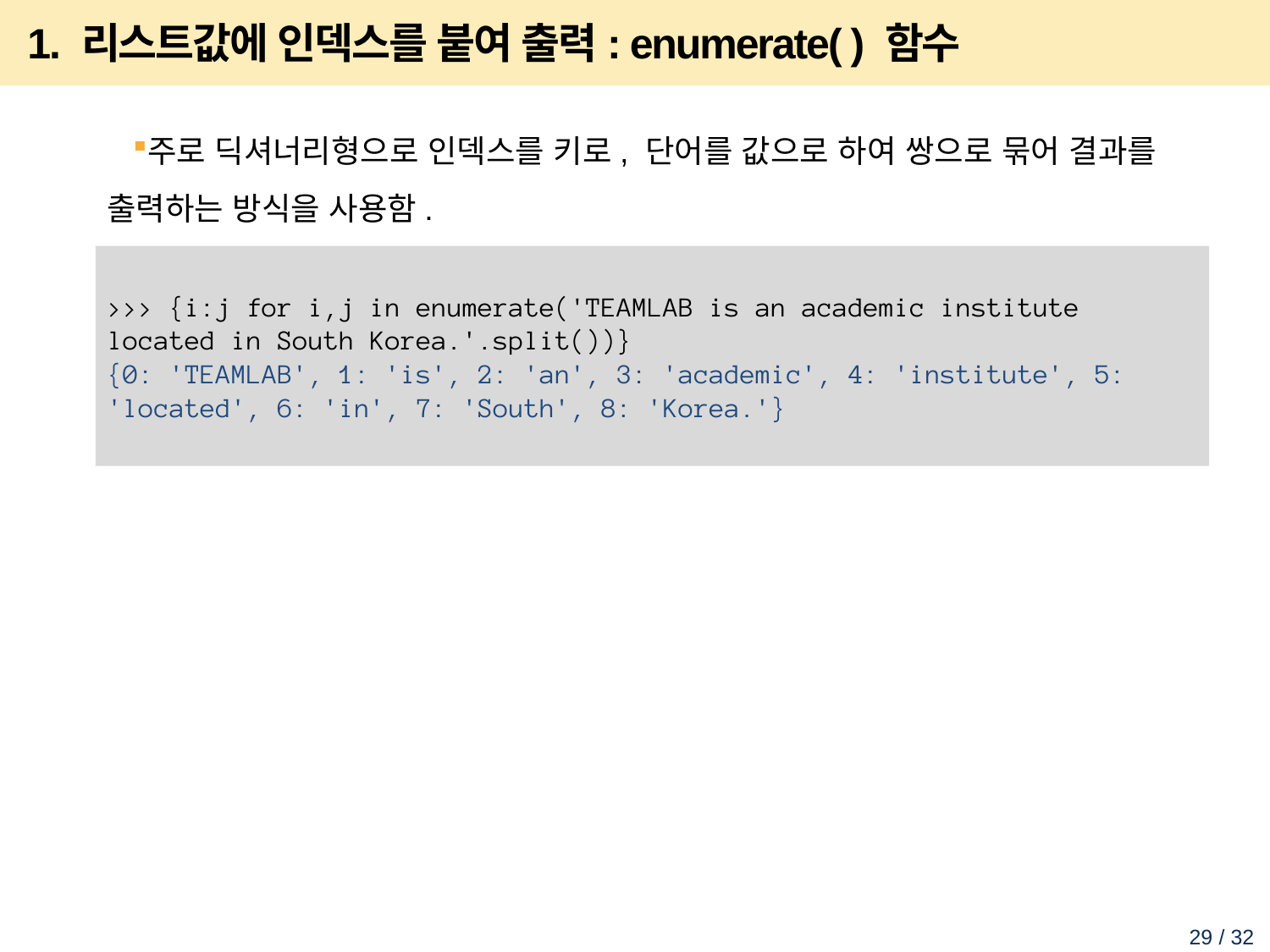

# 1. 리스트값에 인덱스를 붙여 출력: enumerate( ) 함수
주로 딕셔너리형으로 인덱스를 키로, 단어를 값으로 하여 쌍으로 묶어 결과를 출력하는 방식을 사용함.

>>> {i:j for i,j in enumerate('TEAMLAB is an academic institute located in South Korea.'.split())}
{0: 'TEAMLAB', 1: 'is', 2: 'an', 3: 'academic', 4: 'institute', 5: 'located', 6: 'in', 7: 'South', 8: 'Korea.'}